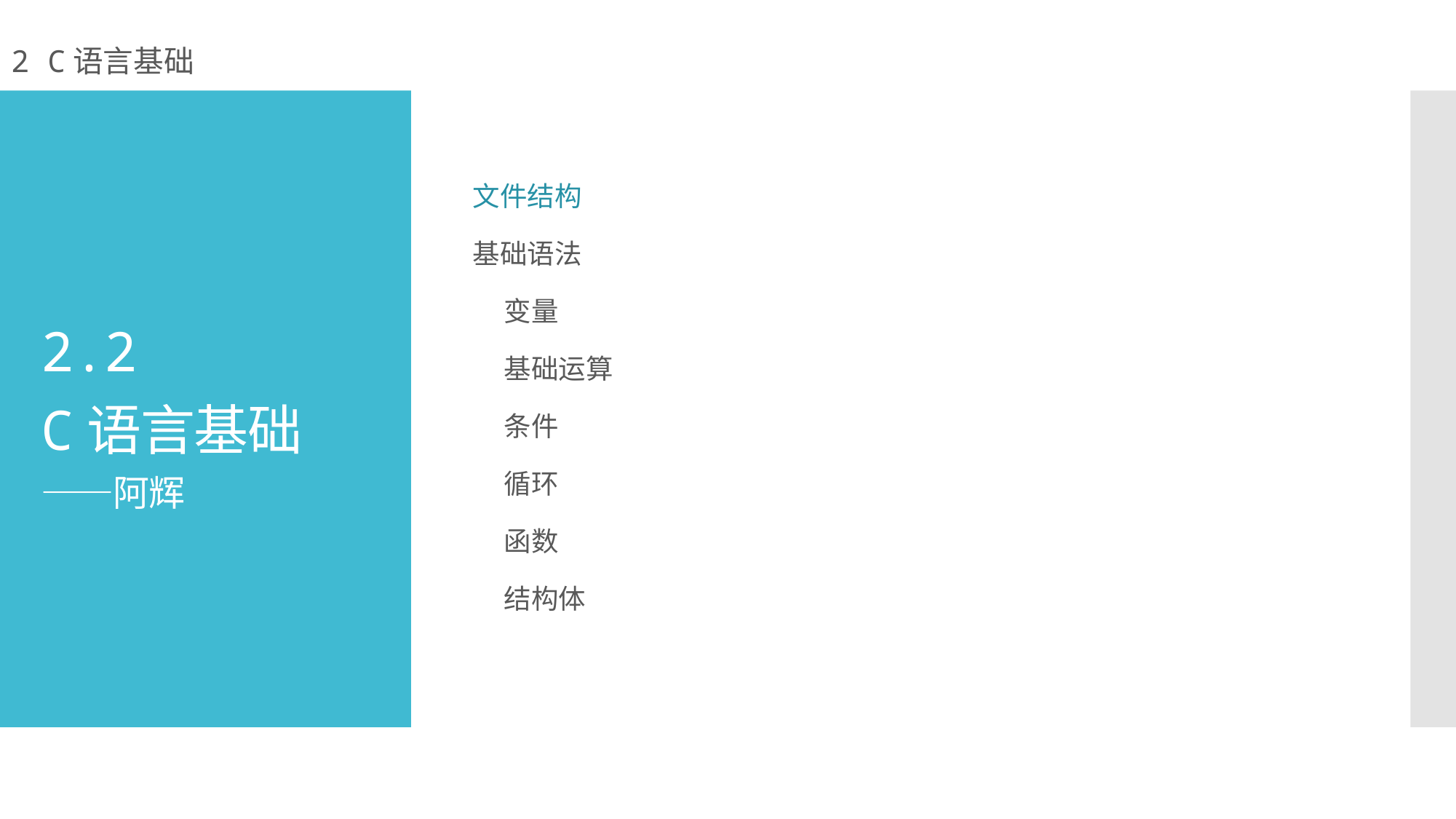

2 C语言基础
文件结构
基础语法
    变量
    基础运算
    条件
    循环
    函数
    结构体
# 2.2 C语言基础 ——阿辉